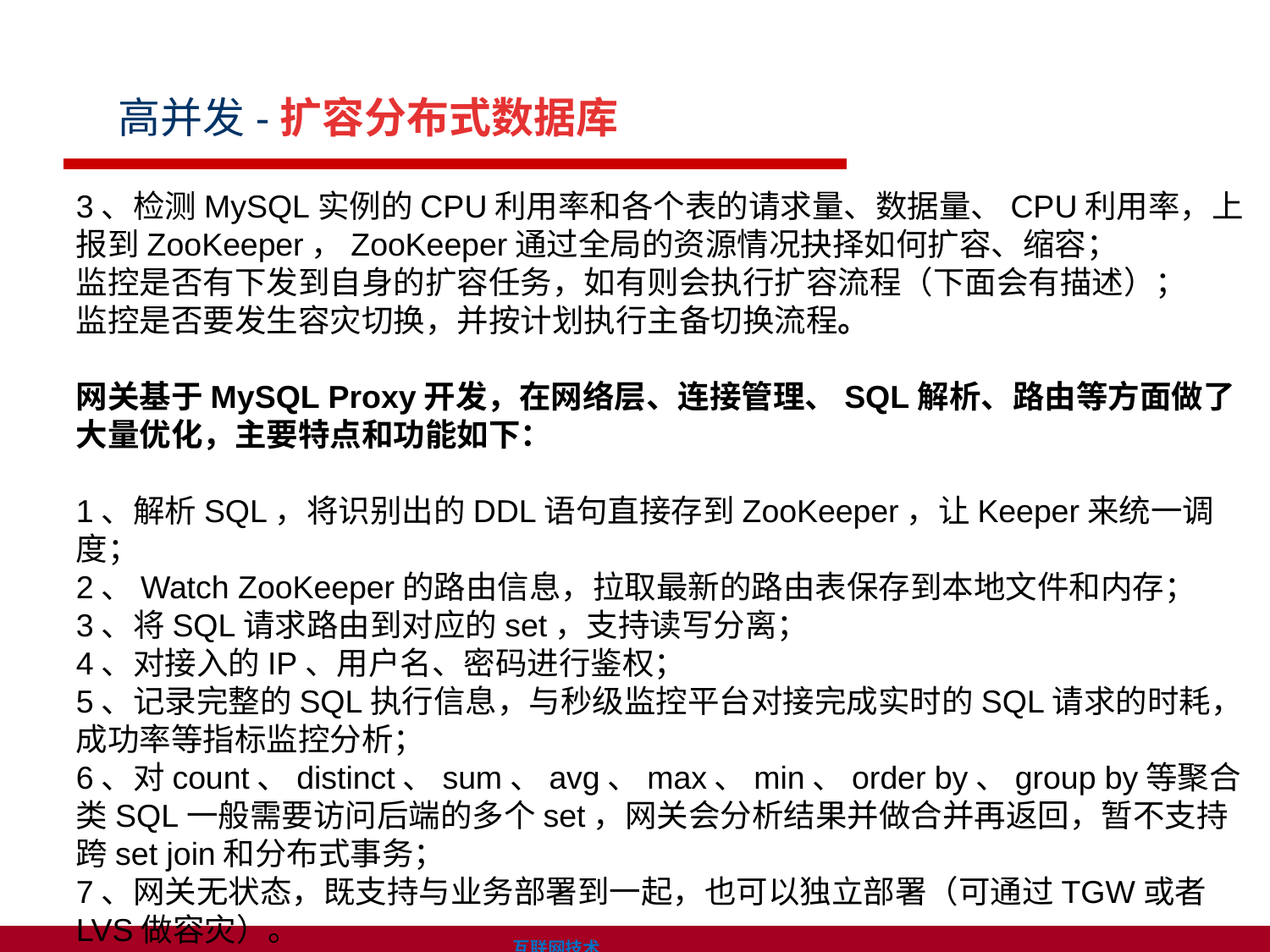

高并发-扩容分布式数据库
3、检测MySQL实例的CPU利用率和各个表的请求量、数据量、CPU利用率，上报到ZooKeeper，ZooKeeper通过全局的资源情况抉择如何扩容、缩容；
监控是否有下发到自身的扩容任务，如有则会执行扩容流程（下面会有描述）；
监控是否要发生容灾切换，并按计划执行主备切换流程。

网关基于MySQL Proxy开发，在网络层、连接管理、SQL解析、路由等方面做了大量优化，主要特点和功能如下：

1、解析SQL，将识别出的DDL语句直接存到ZooKeeper，让Keeper来统一调度；
2、Watch ZooKeeper的路由信息，拉取最新的路由表保存到本地文件和内存；
3、将SQL请求路由到对应的set，支持读写分离；
4、对接入的IP、用户名、密码进行鉴权；
5、记录完整的SQL执行信息，与秒级监控平台对接完成实时的SQL请求的时耗，成功率等指标监控分析；
6、对count、distinct、sum、avg、max、min、order by、group by等聚合类SQL一般需要访问后端的多个set，网关会分析结果并做合并再返回，暂不支持跨set join和分布式事务；
7、网关无状态，既支持与业务部署到一起，也可以独立部署（可通过TGW或者LVS做容灾）。